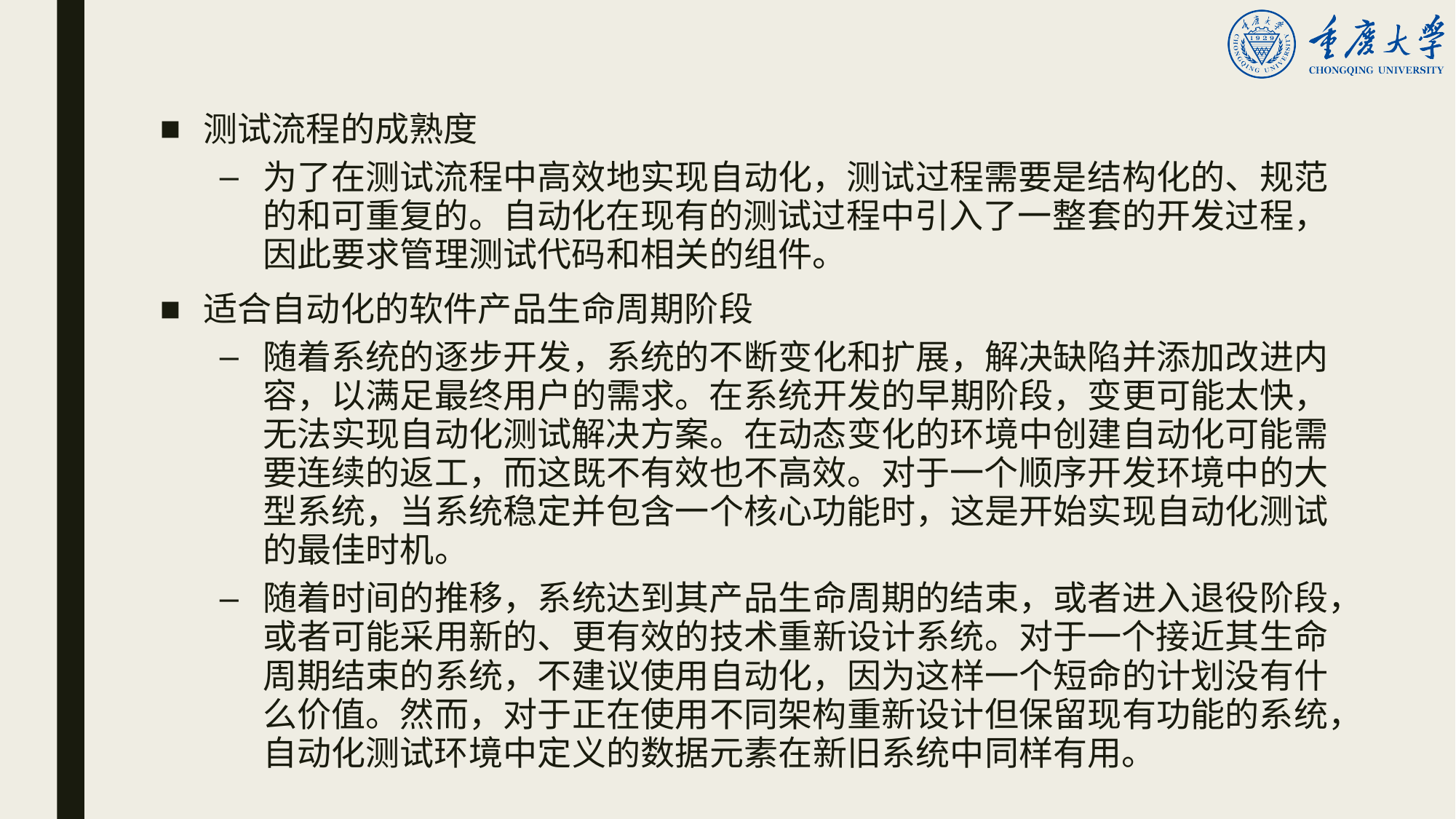

测试流程的成熟度
为了在测试流程中高效地实现自动化，测试过程需要是结构化的、规范的和可重复的。自动化在现有的测试过程中引入了一整套的开发过程，因此要求管理测试代码和相关的组件。
适合自动化的软件产品生命周期阶段
随着系统的逐步开发，系统的不断变化和扩展，解决缺陷并添加改进内容，以满足最终用户的需求。在系统开发的早期阶段，变更可能太快，无法实现自动化测试解决方案。在动态变化的环境中创建自动化可能需要连续的返工，而这既不有效也不高效。对于一个顺序开发环境中的大型系统，当系统稳定并包含一个核心功能时，这是开始实现自动化测试的最佳时机。
随着时间的推移，系统达到其产品生命周期的结束，或者进入退役阶段，或者可能采用新的、更有效的技术重新设计系统。对于一个接近其生命周期结束的系统，不建议使用自动化，因为这样一个短命的计划没有什么价值。然而，对于正在使用不同架构重新设计但保留现有功能的系统，自动化测试环境中定义的数据元素在新旧系统中同样有用。